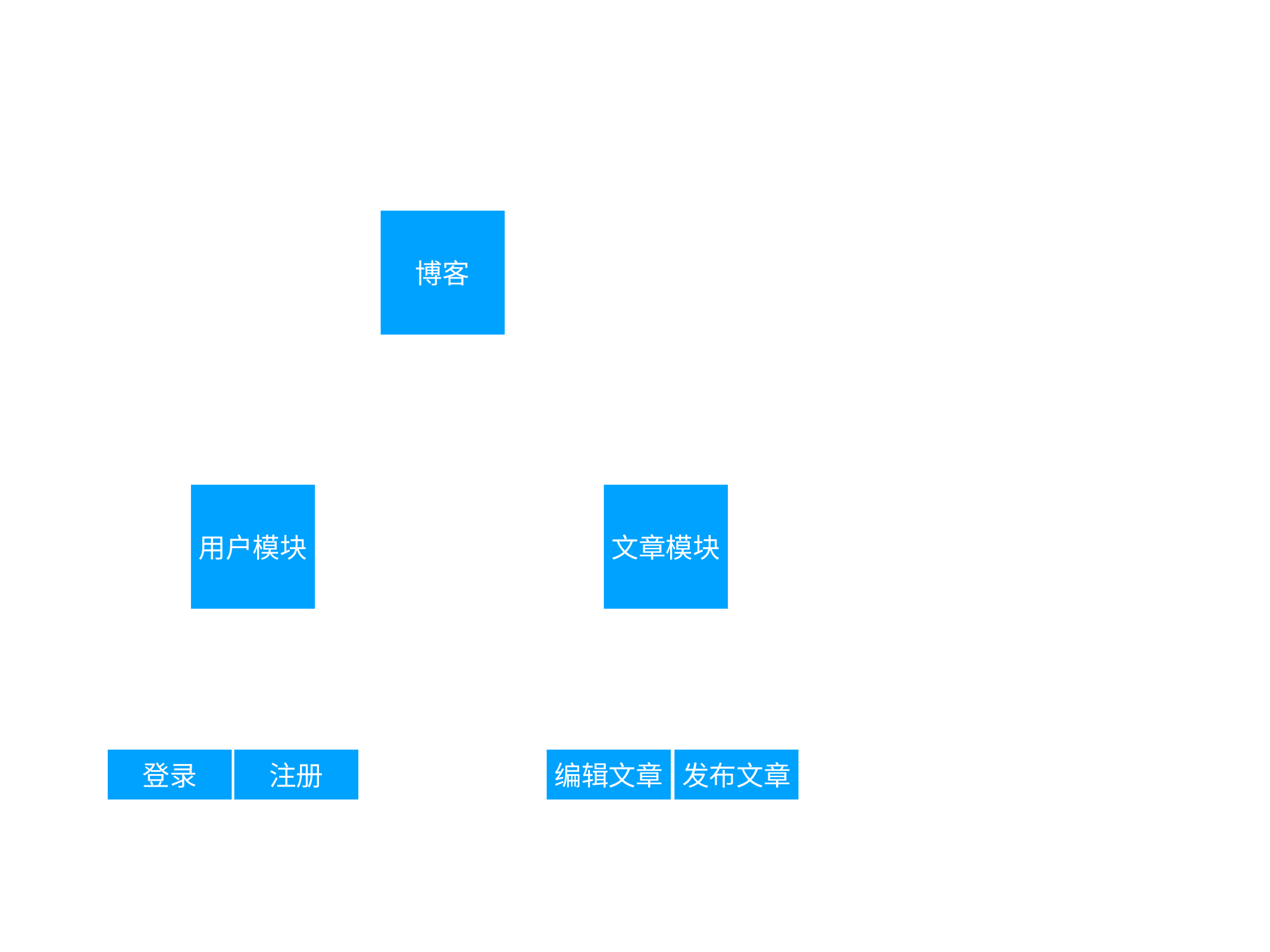

博客
用户模块
文章模块
登录
注册
编辑文章
发布文章